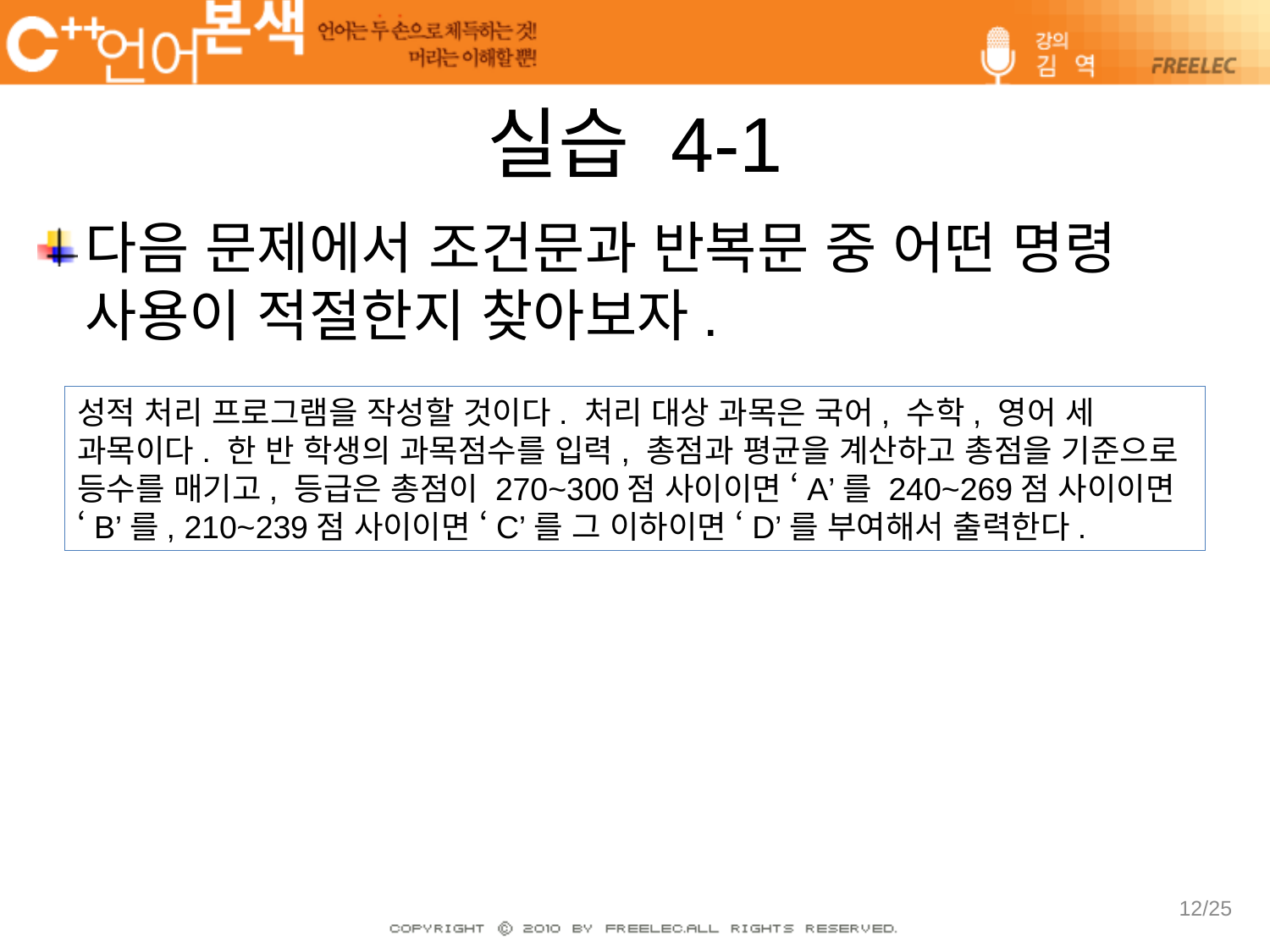

# 실습 4-1
다음 문제에서 조건문과 반복문 중 어떤 명령 사용이 적절한지 찾아보자.
성적 처리 프로그램을 작성할 것이다. 처리 대상 과목은 국어, 수학, 영어 세 과목이다. 한 반 학생의 과목점수를 입력, 총점과 평균을 계산하고 총점을 기준으로 등수를 매기고, 등급은 총점이 270~300점 사이이면 ‘A’를 240~269점 사이이면 ‘B’를, 210~239점 사이이면 ‘C’를 그 이하이면 ‘D’를 부여해서 출력한다.
12/25